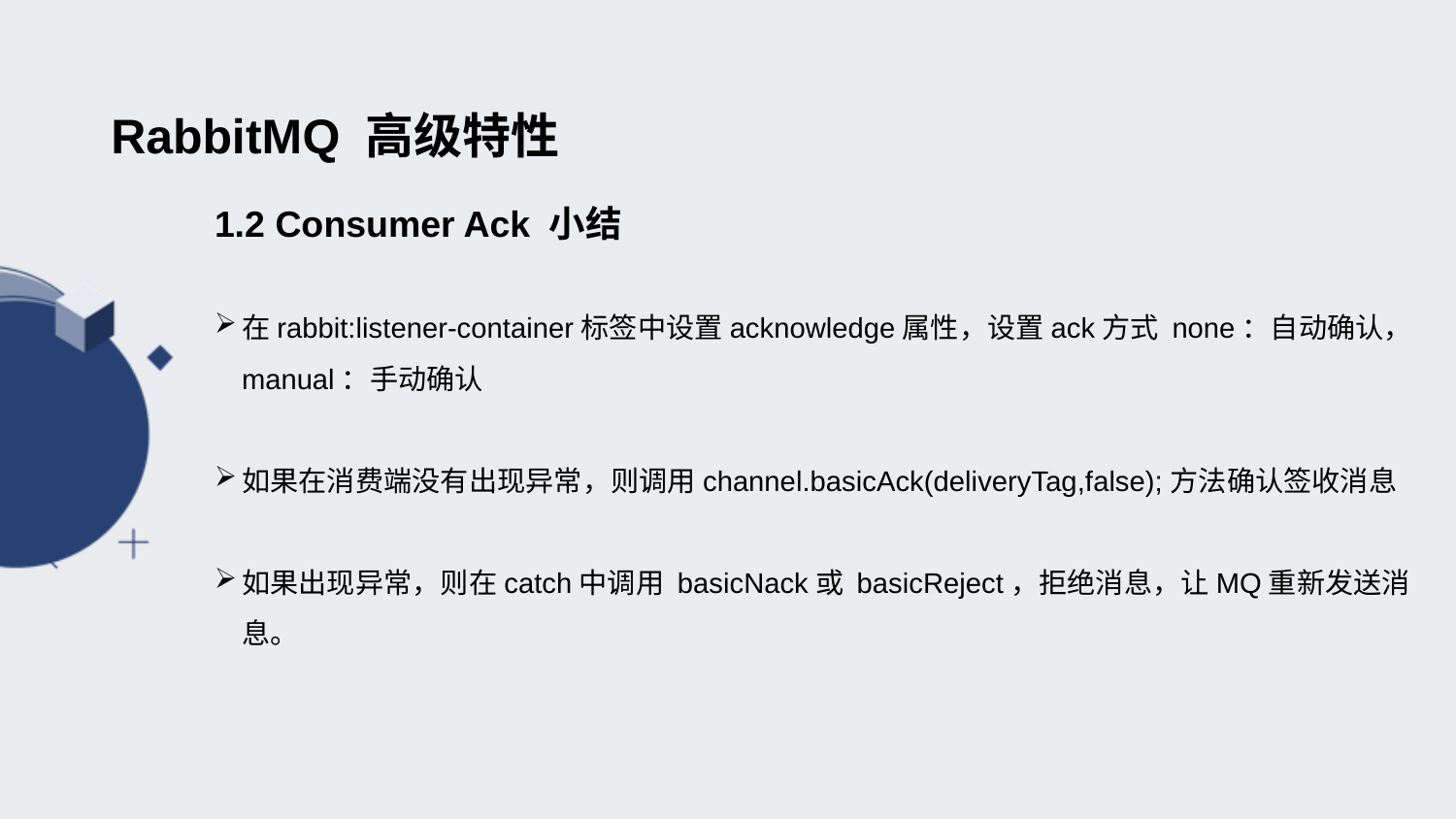

RabbitMQ 高级特性
1.2 Consumer Ack 小结

在rabbit:listener-container标签中设置acknowledge属性，设置ack方式 none：自动确认，manual：手动确认

如果在消费端没有出现异常，则调用channel.basicAck(deliveryTag,false);方法确认签收消息

如果出现异常，则在catch中调用 basicNack或 basicReject，拒绝消息，让MQ重新发送消息。